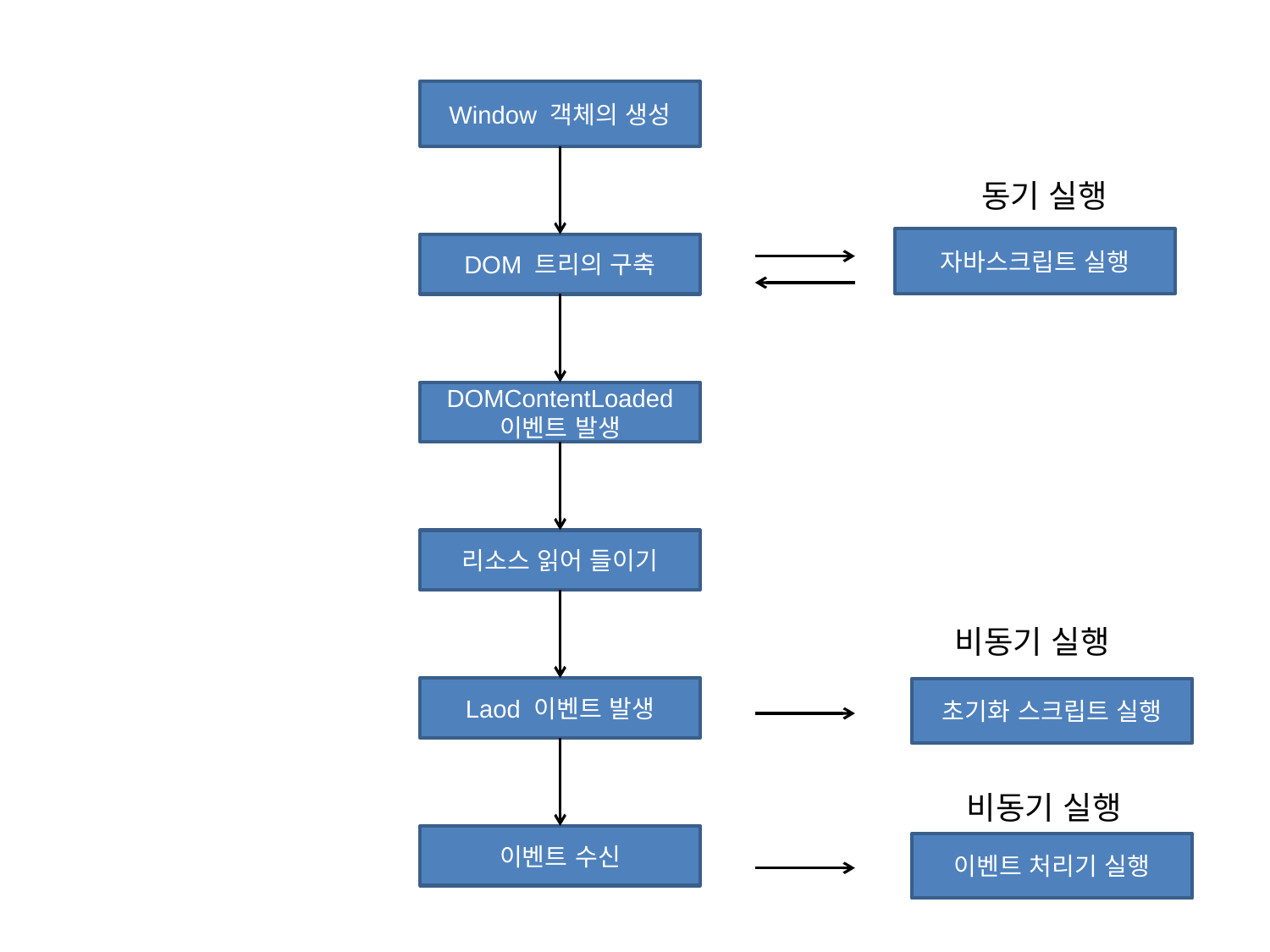

Window 객체의 생성
동기 실행
자바스크립트 실행
DOM 트리의 구축
DOMContentLoaded 이벤트 발생
리소스 읽어 들이기
비동기 실행
Laod 이벤트 발생
초기화 스크립트 실행
비동기 실행
이벤트 수신
이벤트 처리기 실행